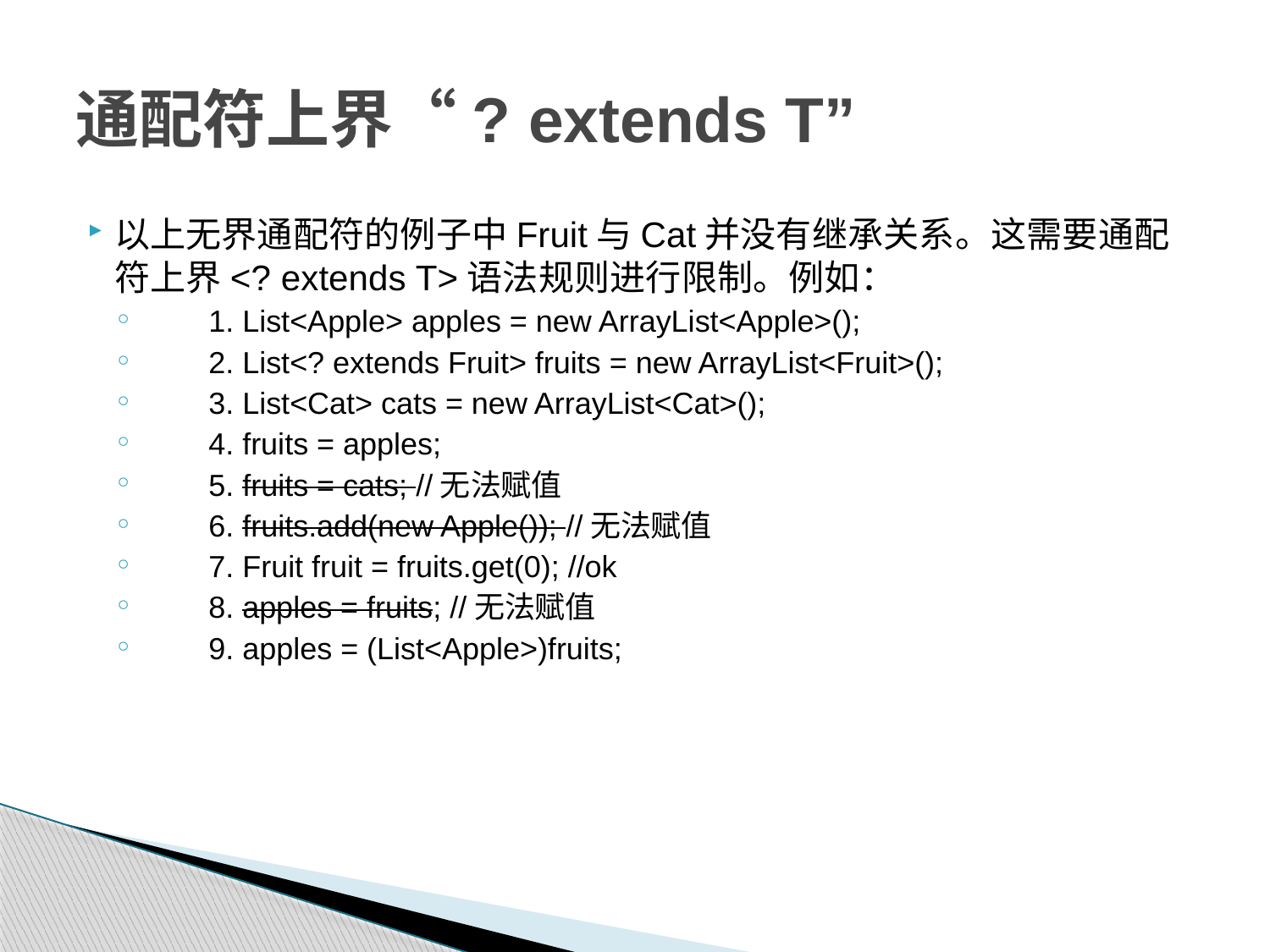

# 通配符上界“? extends T”
以上无界通配符的例子中Fruit与Cat并没有继承关系。这需要通配符上界<? extends T>语法规则进行限制。例如：
        1. List<Apple> apples = new ArrayList<Apple>();
        2. List<? extends Fruit> fruits = new ArrayList<Fruit>();
        3. List<Cat> cats = new ArrayList<Cat>();
        4. fruits = apples;
        5. fruits = cats; //无法赋值
        6. fruits.add(new Apple()); //无法赋值
        7. Fruit fruit = fruits.get(0); //ok
        8. apples = fruits; //无法赋值
        9. apples = (List<Apple>)fruits;